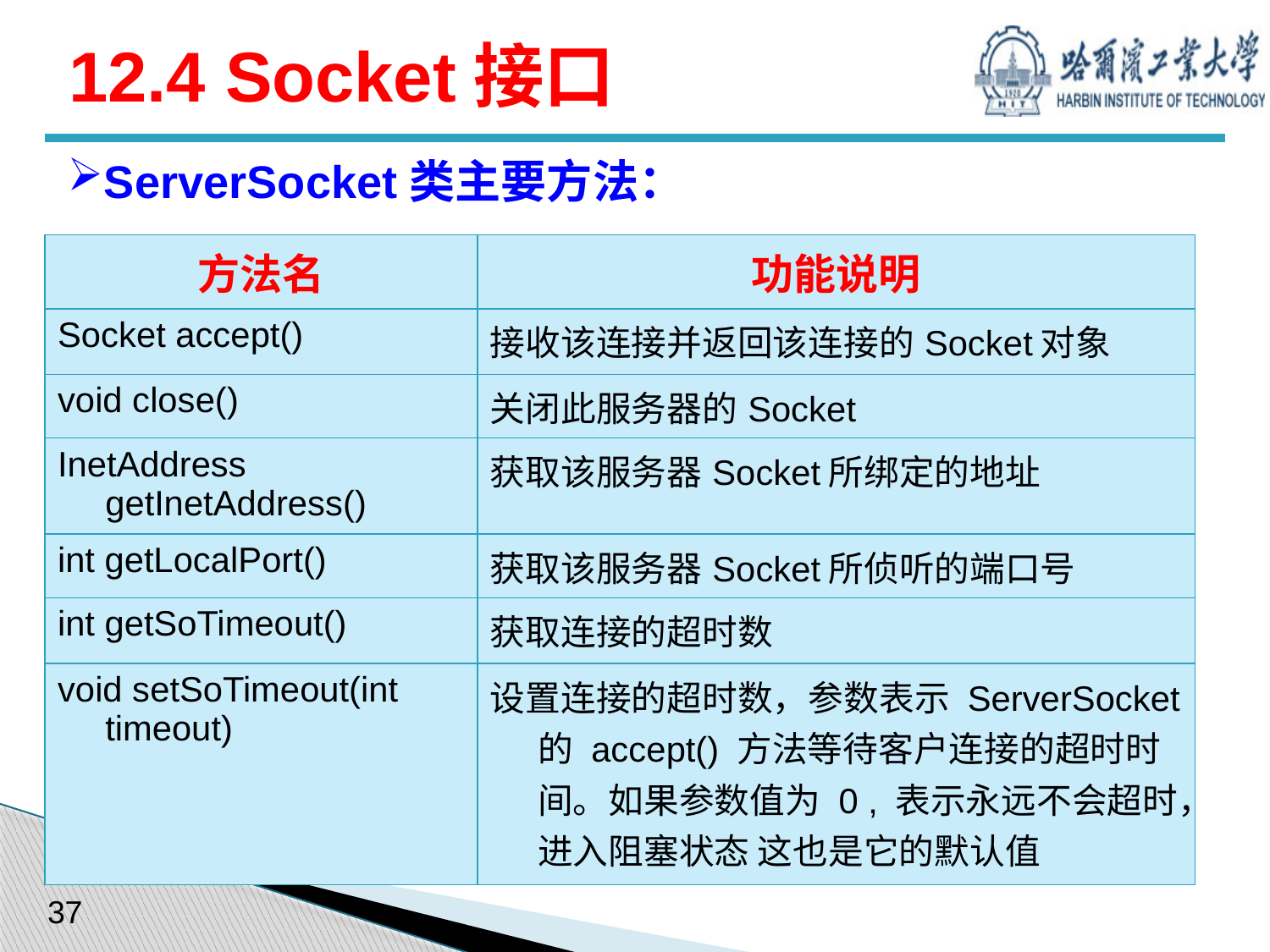

# 12.4 Socket接口
ServerSocket类主要方法：
| 方法名 | 功能说明 |
| --- | --- |
| Socket accept() | 接收该连接并返回该连接的Socket对象 |
| void close() | 关闭此服务器的Socket |
| InetAddress getInetAddress() | 获取该服务器Socket所绑定的地址 |
| int getLocalPort() | 获取该服务器Socket所侦听的端口号 |
| int getSoTimeout() | 获取连接的超时数 |
| void setSoTimeout(int timeout) | 设置连接的超时数，参数表示 ServerSocket 的 accept() 方法等待客户连接的超时时间。如果参数值为 0 , 表示永远不会超时，进入阻塞状态 这也是它的默认值 |